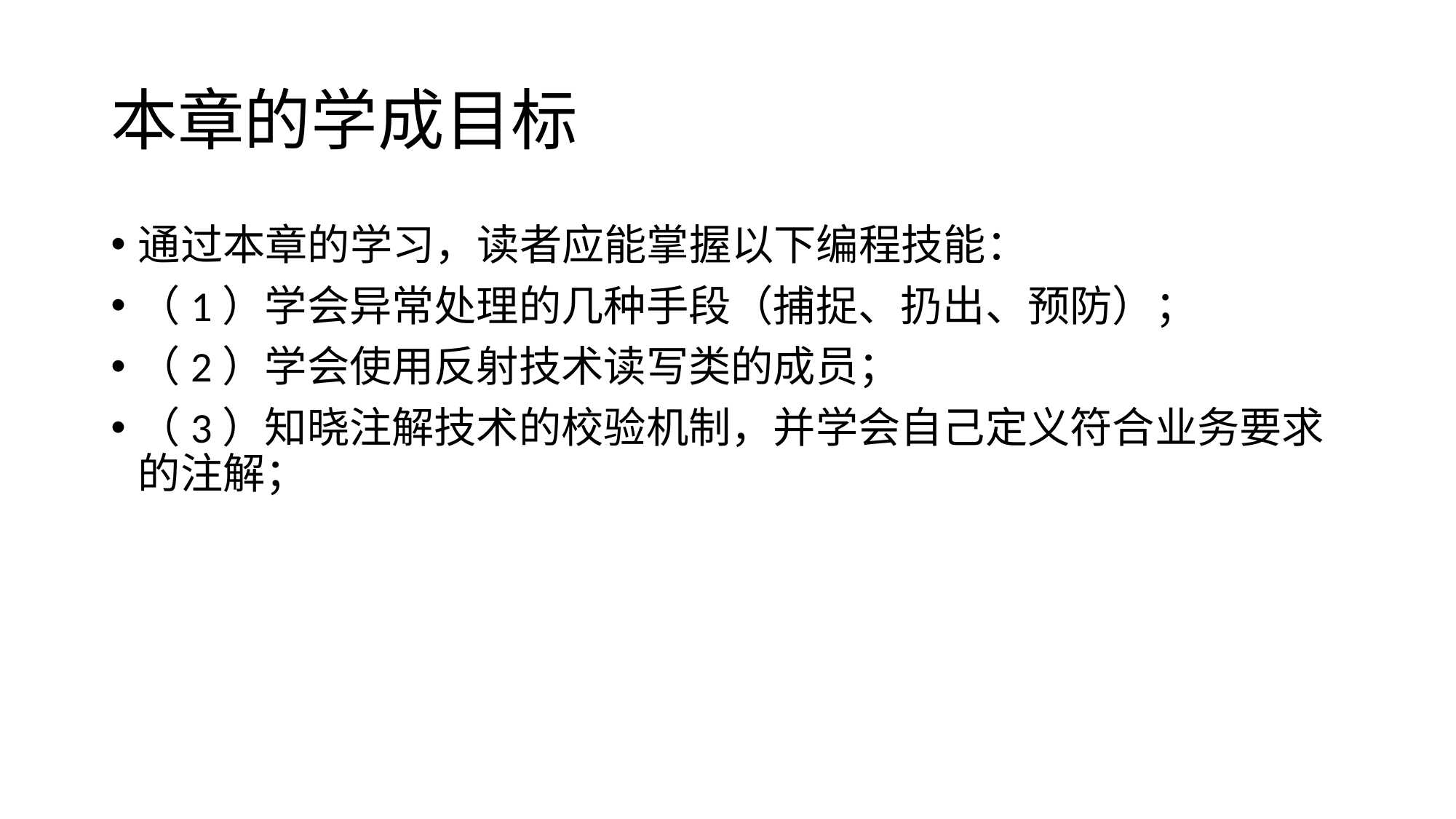

# 本章的学成目标
通过本章的学习，读者应能掌握以下编程技能：
（1）学会异常处理的几种手段（捕捉、扔出、预防）；
（2）学会使用反射技术读写类的成员；
（3）知晓注解技术的校验机制，并学会自己定义符合业务要求的注解；